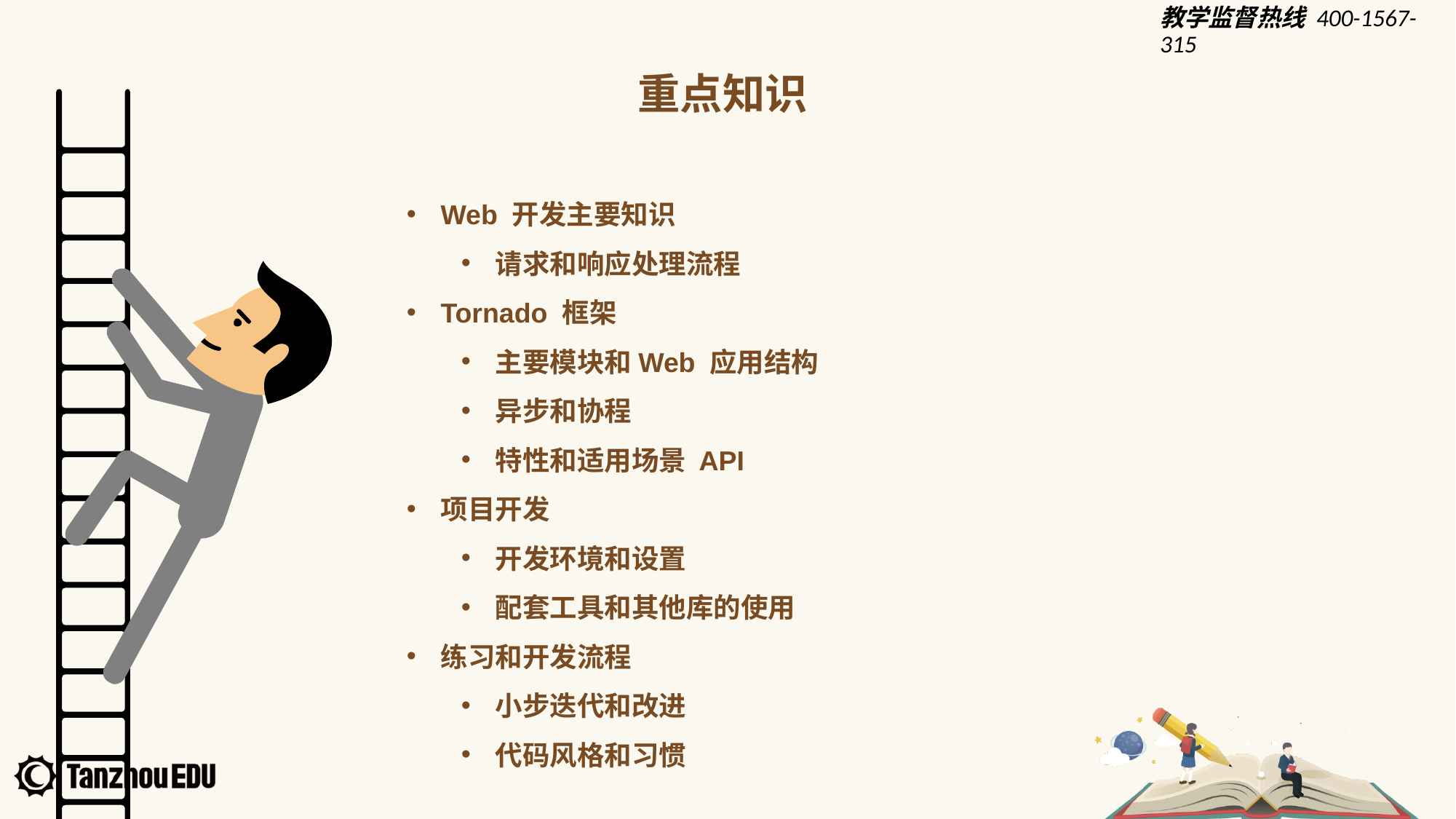

重点知识

Web 开发主要知识
请求和响应处理流程
Tornado 框架
主要模块和Web 应用结构
异步和协程
特性和适用场景 API
项目开发
开发环境和设置
配套工具和其他库的使用
练习和开发流程
小步迭代和改进
代码风格和习惯